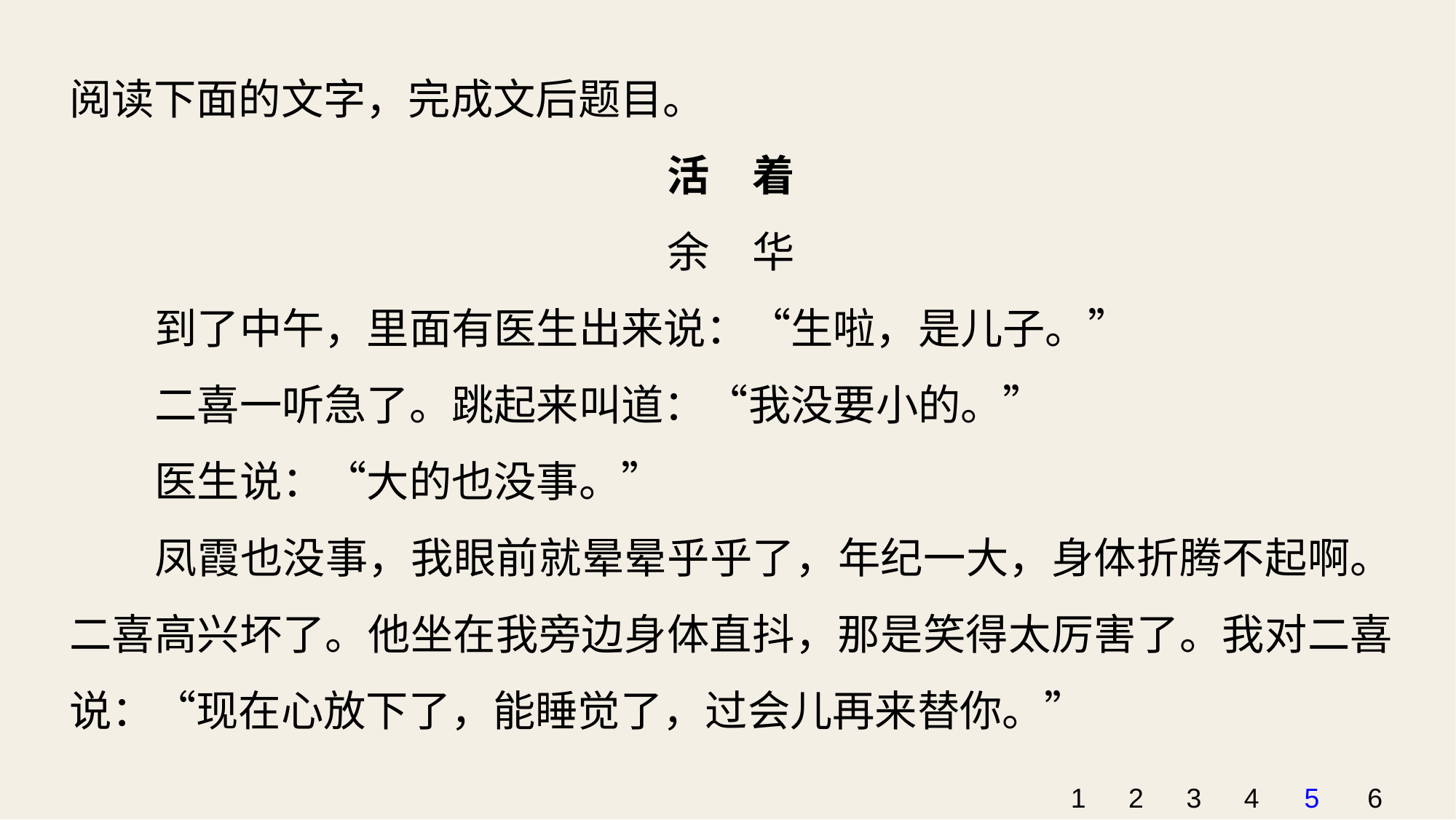

阅读下面的文字，完成文后题目。
活　着
余　华
到了中午，里面有医生出来说：“生啦，是儿子。”
二喜一听急了。跳起来叫道：“我没要小的。”
医生说：“大的也没事。”
凤霞也没事，我眼前就晕晕乎乎了，年纪一大，身体折腾不起啊。二喜高兴坏了。他坐在我旁边身体直抖，那是笑得太厉害了。我对二喜说：“现在心放下了，能睡觉了，过会儿再来替你。”
1
2
3
4
5
6